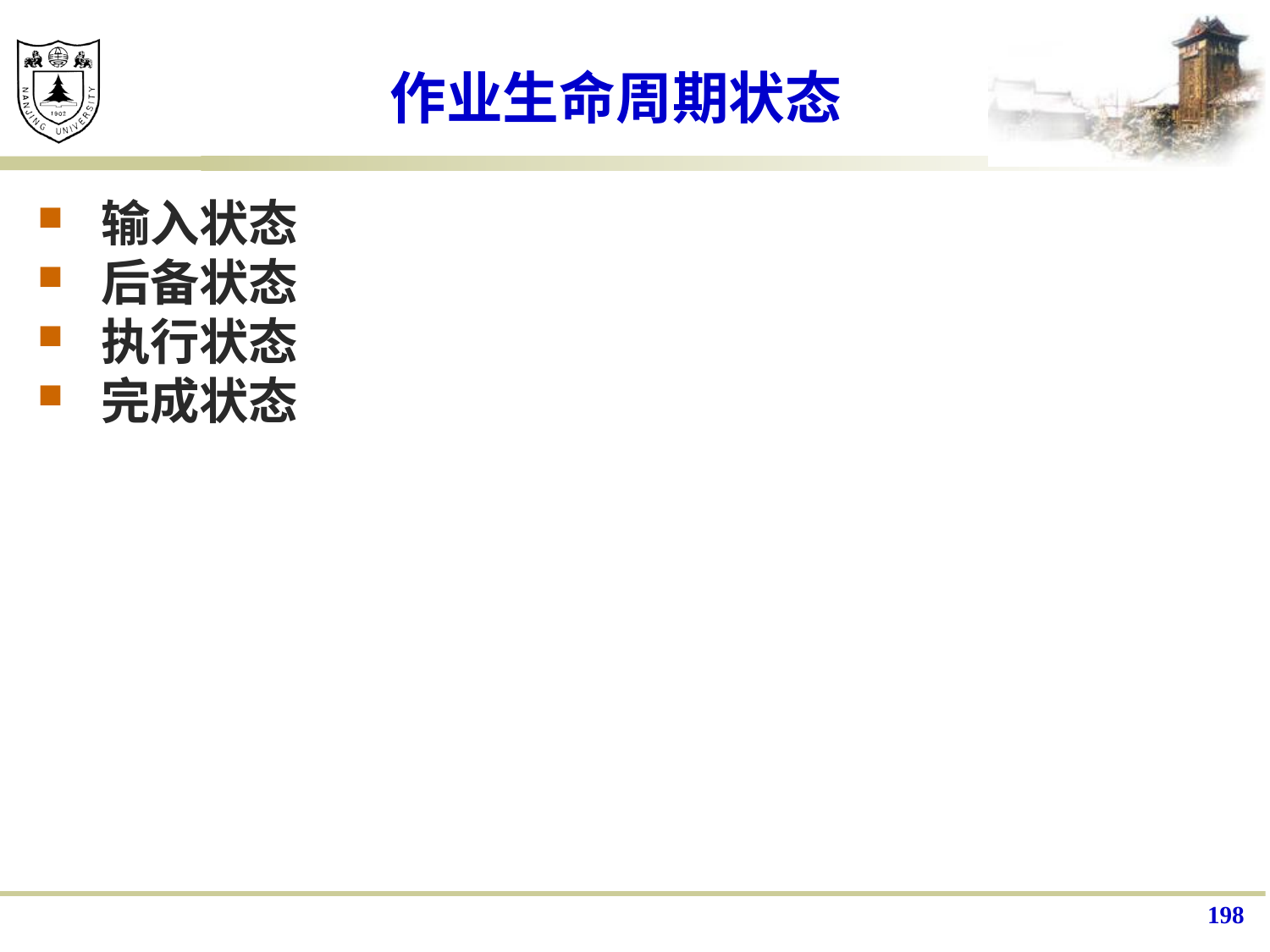

# 作业生命周期状态
输入状态
后备状态
执行状态
完成状态

198